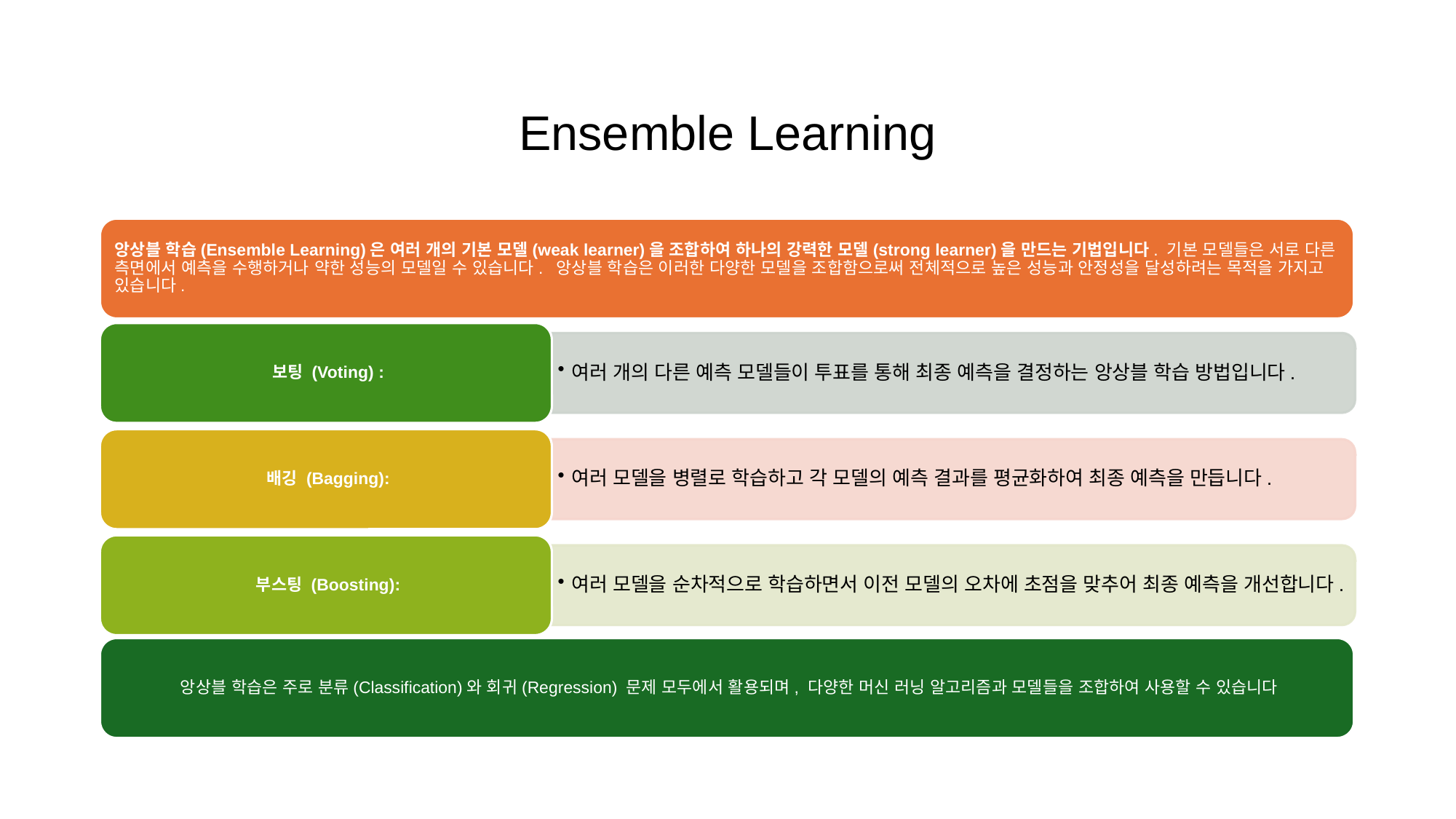

# Ensemble Learning
앙상블 학습(Ensemble Learning)은 여러 개의 기본 모델(weak learner)을 조합하여 하나의 강력한 모델(strong learner)을 만드는 기법입니다. 기본 모델들은 서로 다른 측면에서 예측을 수행하거나 약한 성능의 모델일 수 있습니다.  앙상블 학습은 이러한 다양한 모델을 조합함으로써 전체적으로 높은 성능과 안정성을 달성하려는 목적을 가지고 있습니다.
여러 모델을 병렬로 학습하고 각 모델의 예측 결과를 평균화하여 최종 예측을 만듭니다.
배깅 (Bagging):
여러 모델을 순차적으로 학습하면서 이전 모델의 오차에 초점을 맞추어 최종 예측을 개선합니다.
부스팅 (Boosting):
여러 개의 다른 예측 모델들이 투표를 통해 최종 예측을 결정하는 앙상블 학습 방법입니다.
보팅 (Voting) :
앙상블 학습은 주로 분류(Classification)와 회귀(Regression) 문제 모두에서 활용되며, 다양한 머신 러닝 알고리즘과 모델들을 조합하여 사용할 수 있습니다